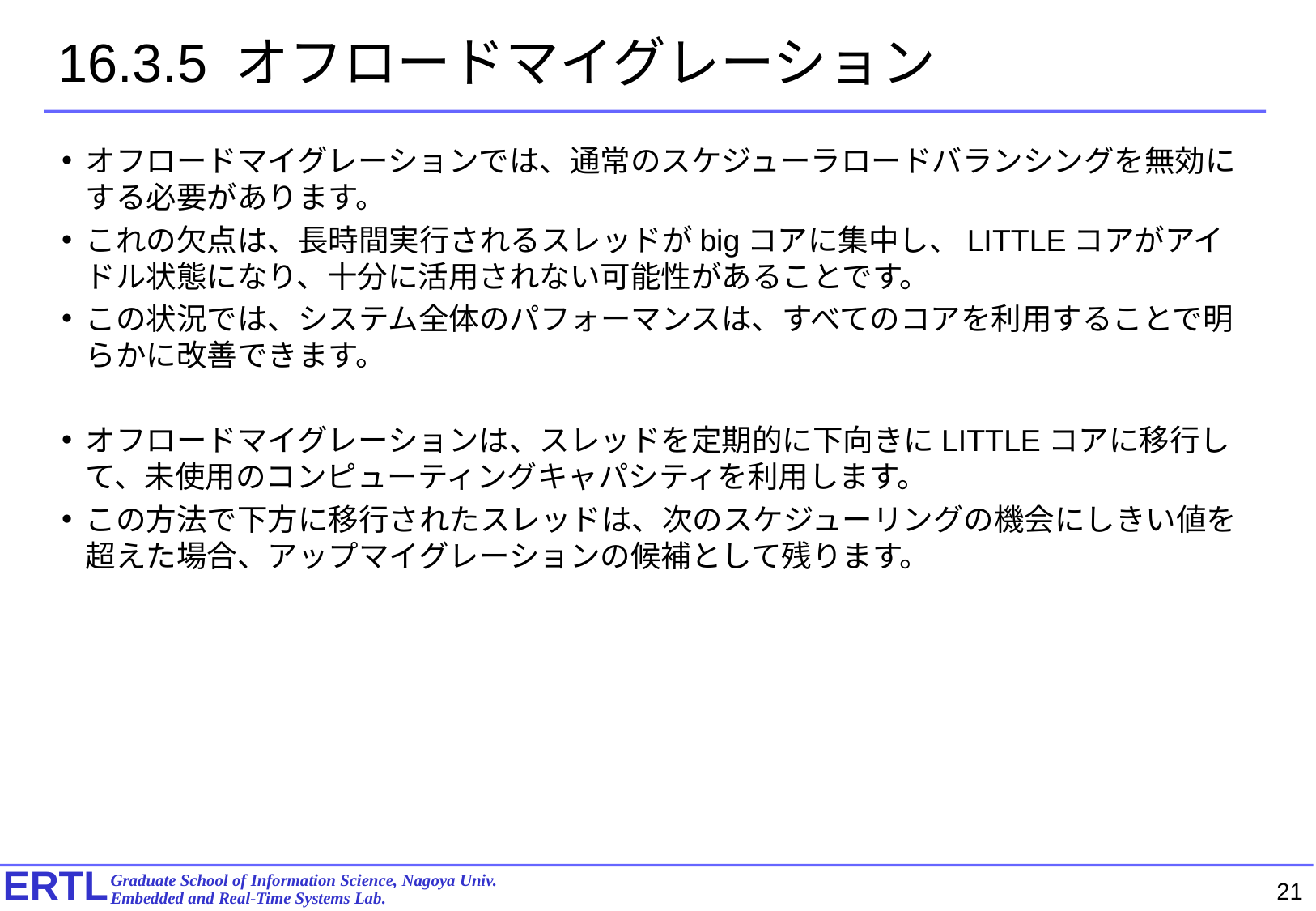

# 16.3.5 オフロードマイグレーション
オフロードマイグレーションでは、通常のスケジューラロードバランシングを無効にする必要があります。
これの欠点は、長時間実行されるスレッドがbigコアに集中し、LITTLEコアがアイドル状態になり、十分に活用されない可能性があることです。
この状況では、システム全体のパフォーマンスは、すべてのコアを利用することで明らかに改善できます。

オフロードマイグレーションは、スレッドを定期的に下向きにLITTLEコアに移行して、未使用のコンピューティングキャパシティを利用します。
この方法で下方に移行されたスレッドは、次のスケジューリングの機会にしきい値を超えた場合、アップマイグレーションの候補として残ります。
21